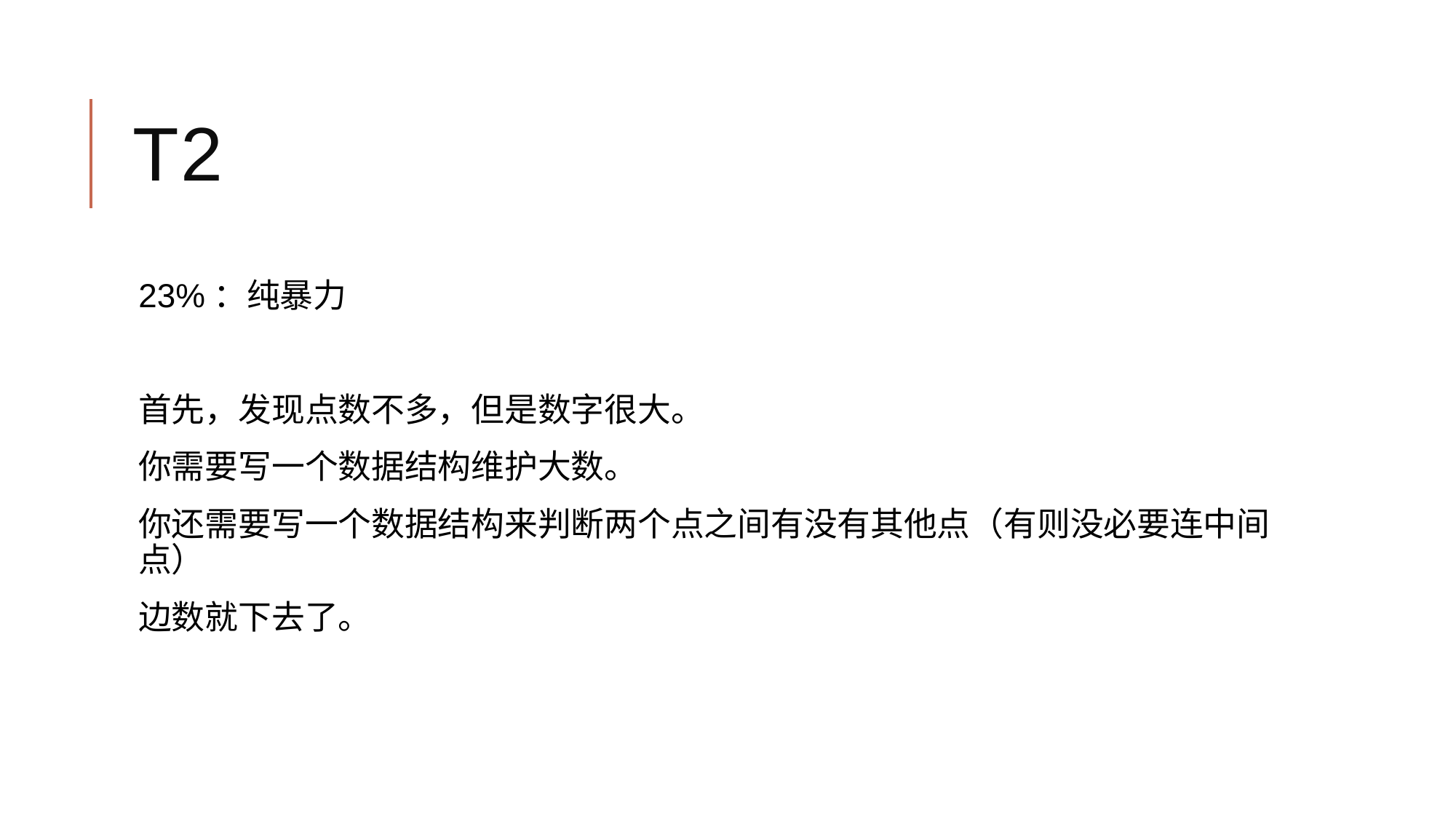

# T2
23%：纯暴力

首先，发现点数不多，但是数字很大。
你需要写一个数据结构维护大数。
你还需要写一个数据结构来判断两个点之间有没有其他点（有则没必要连中间点）
边数就下去了。